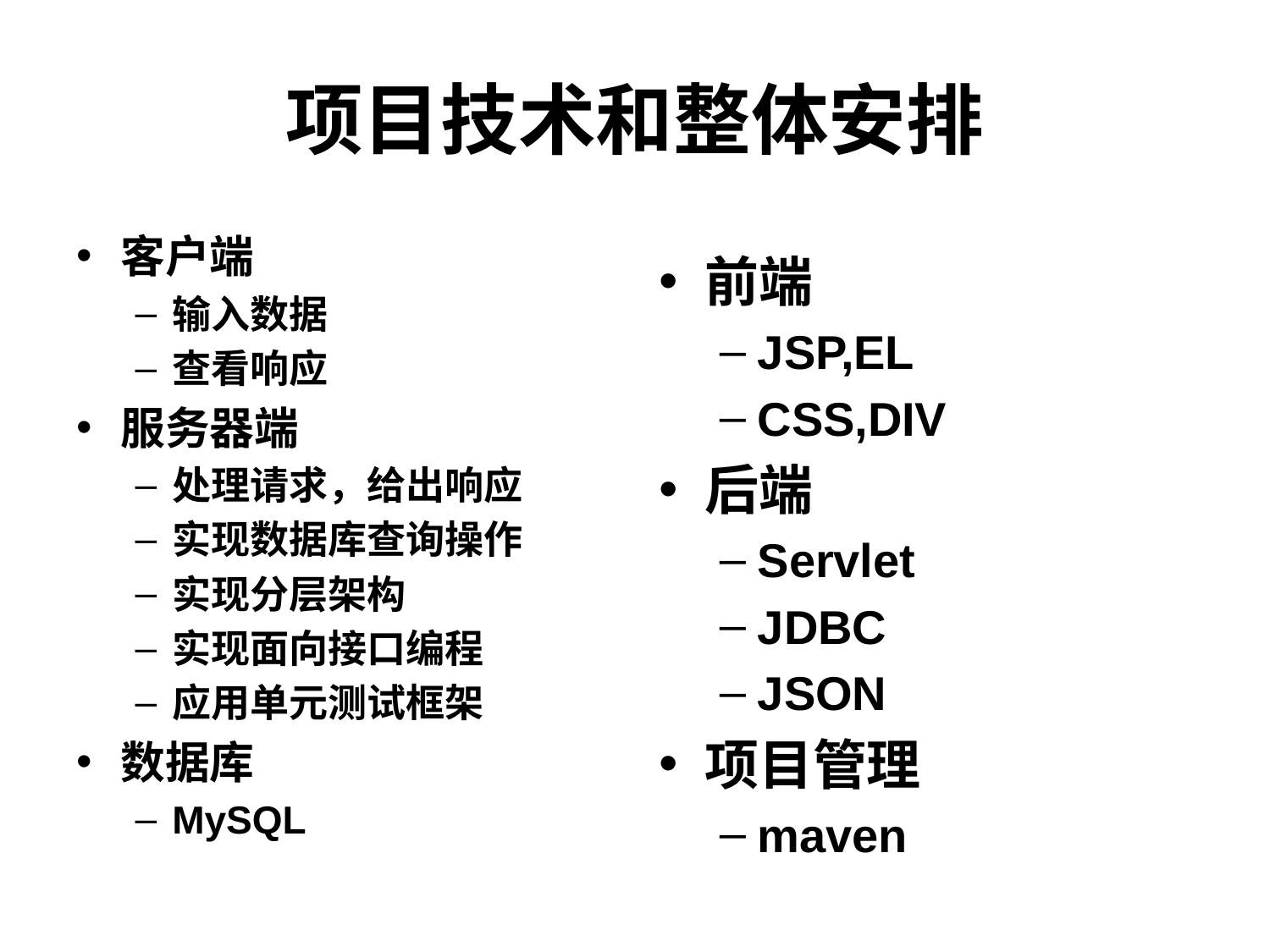

# 项目技术和整体安排
客户端
输入数据
查看响应
服务器端
处理请求，给出响应
实现数据库查询操作
实现分层架构
实现面向接口编程
应用单元测试框架
数据库
MySQL
前端
JSP,EL
CSS,DIV
后端
Servlet
JDBC
JSON
项目管理
maven